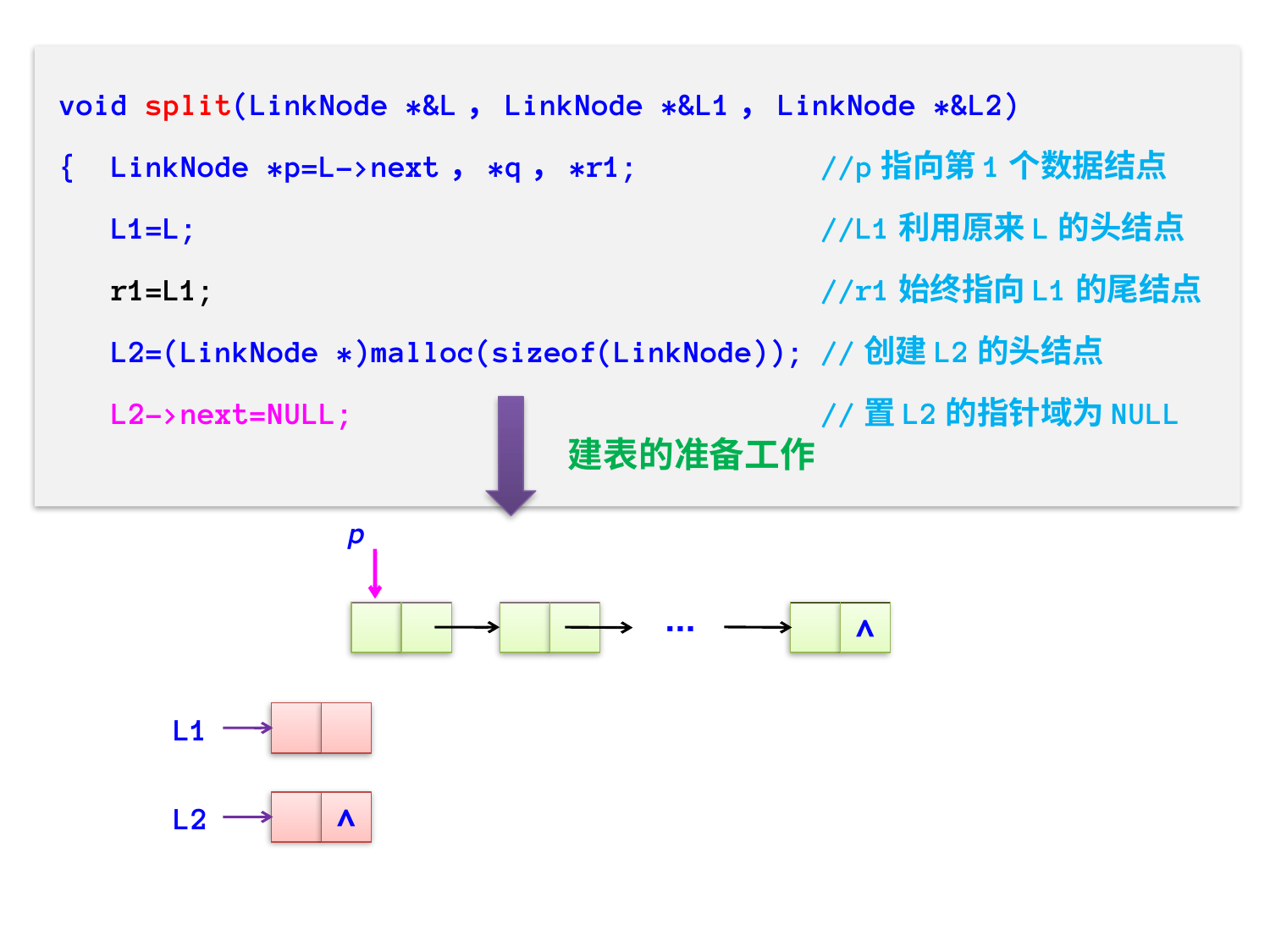

void split(LinkNode *&L，LinkNode *&L1，LinkNode *&L2)
{  LinkNode *p=L->next，*q，*r1;		//p指向第1个数据结点
   L1=L;					//L1利用原来L的头结点
   r1=L1;					//r1始终指向L1的尾结点
   L2=(LinkNode *)malloc(sizeof(LinkNode));	//创建L2的头结点
   L2->next=NULL;				//置L2的指针域为NULL

建表的准备工作
p

…

∧

L1

L2

∧